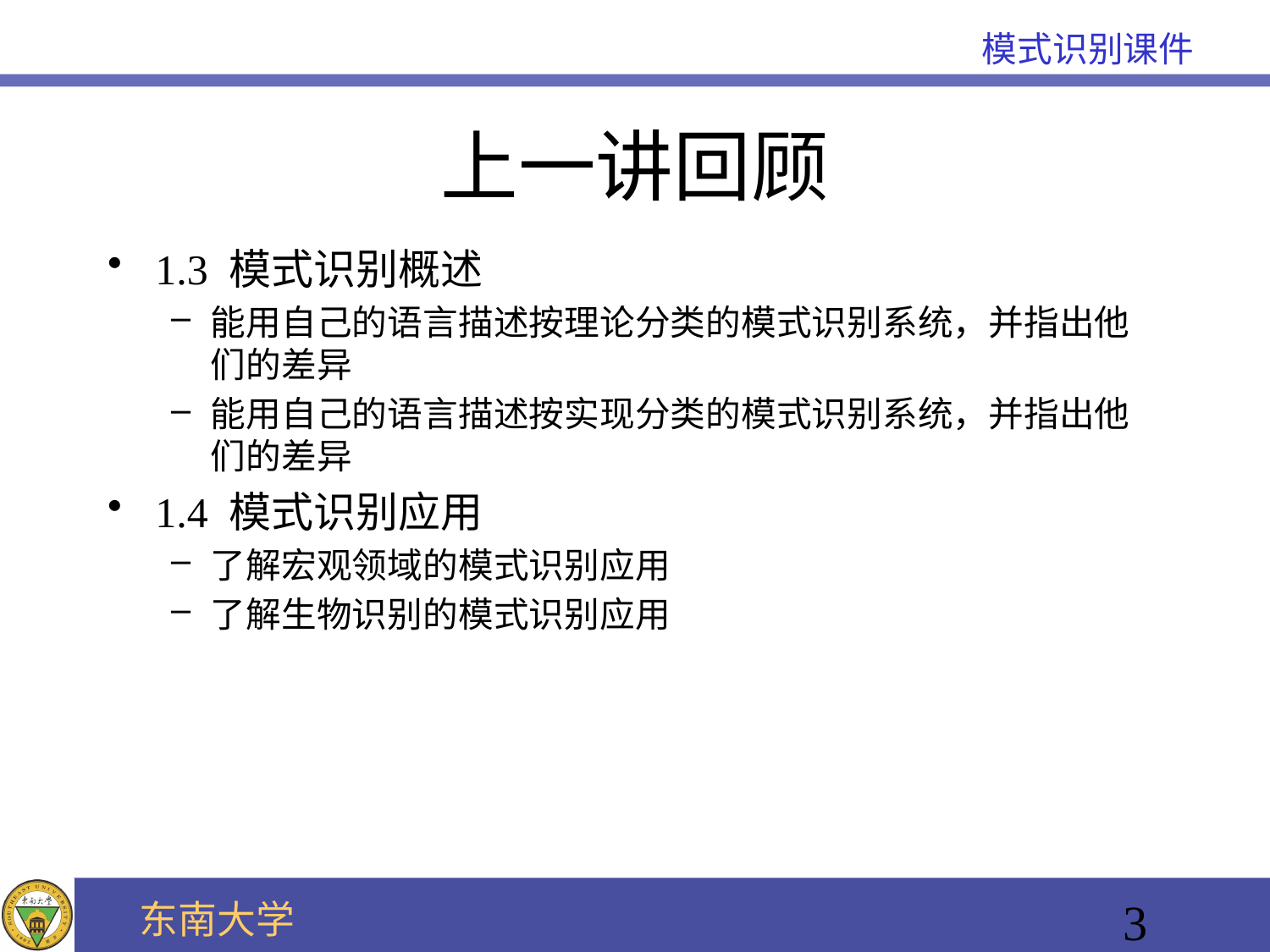

# 上一讲回顾
1.3 模式识别概述
能用自己的语言描述按理论分类的模式识别系统，并指出他们的差异
能用自己的语言描述按实现分类的模式识别系统，并指出他们的差异
1.4 模式识别应用
了解宏观领域的模式识别应用
了解生物识别的模式识别应用
3